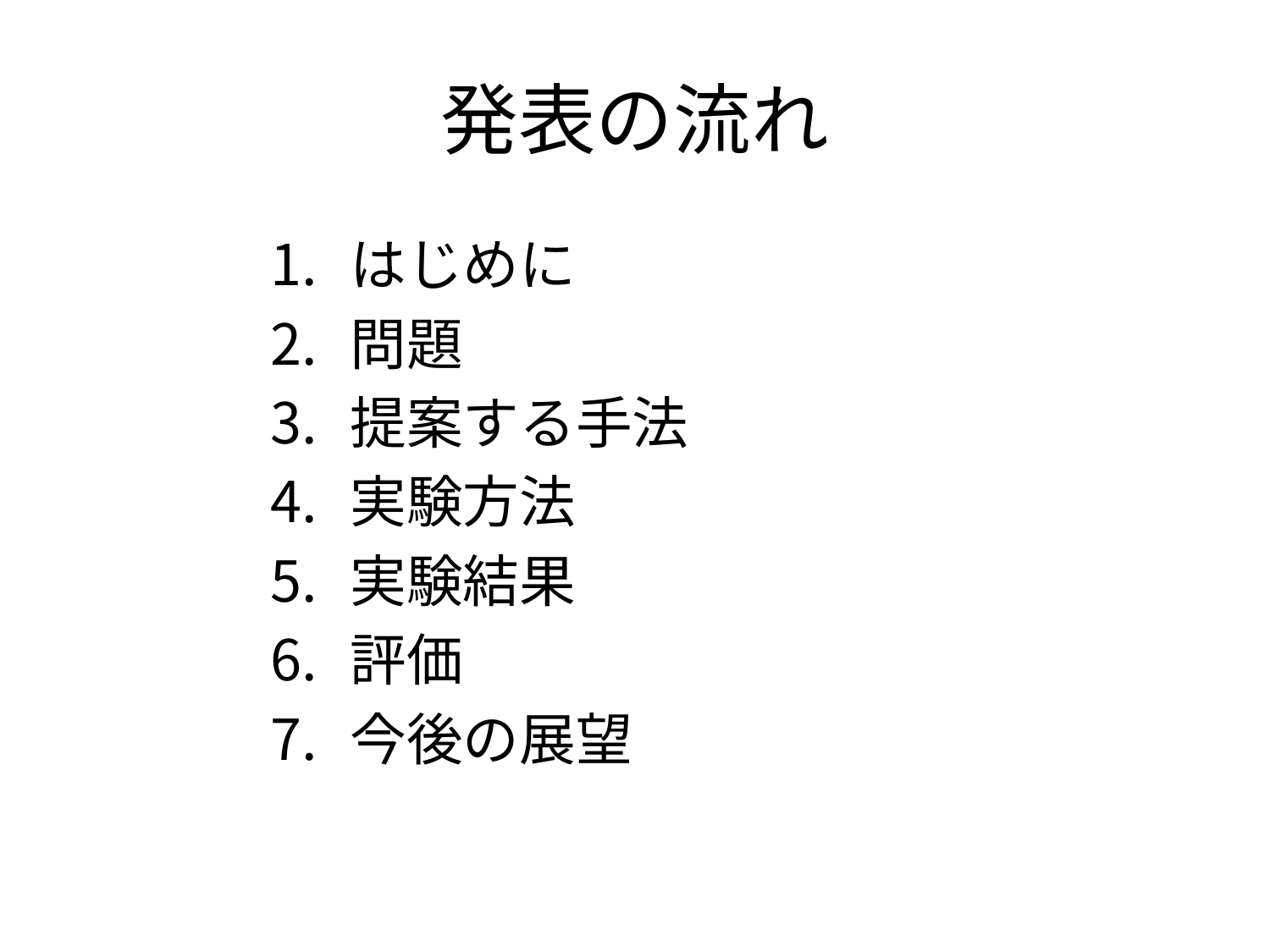

# 発表の流れ
はじめに
問題
提案する手法
実験方法
実験結果
評価
今後の展望